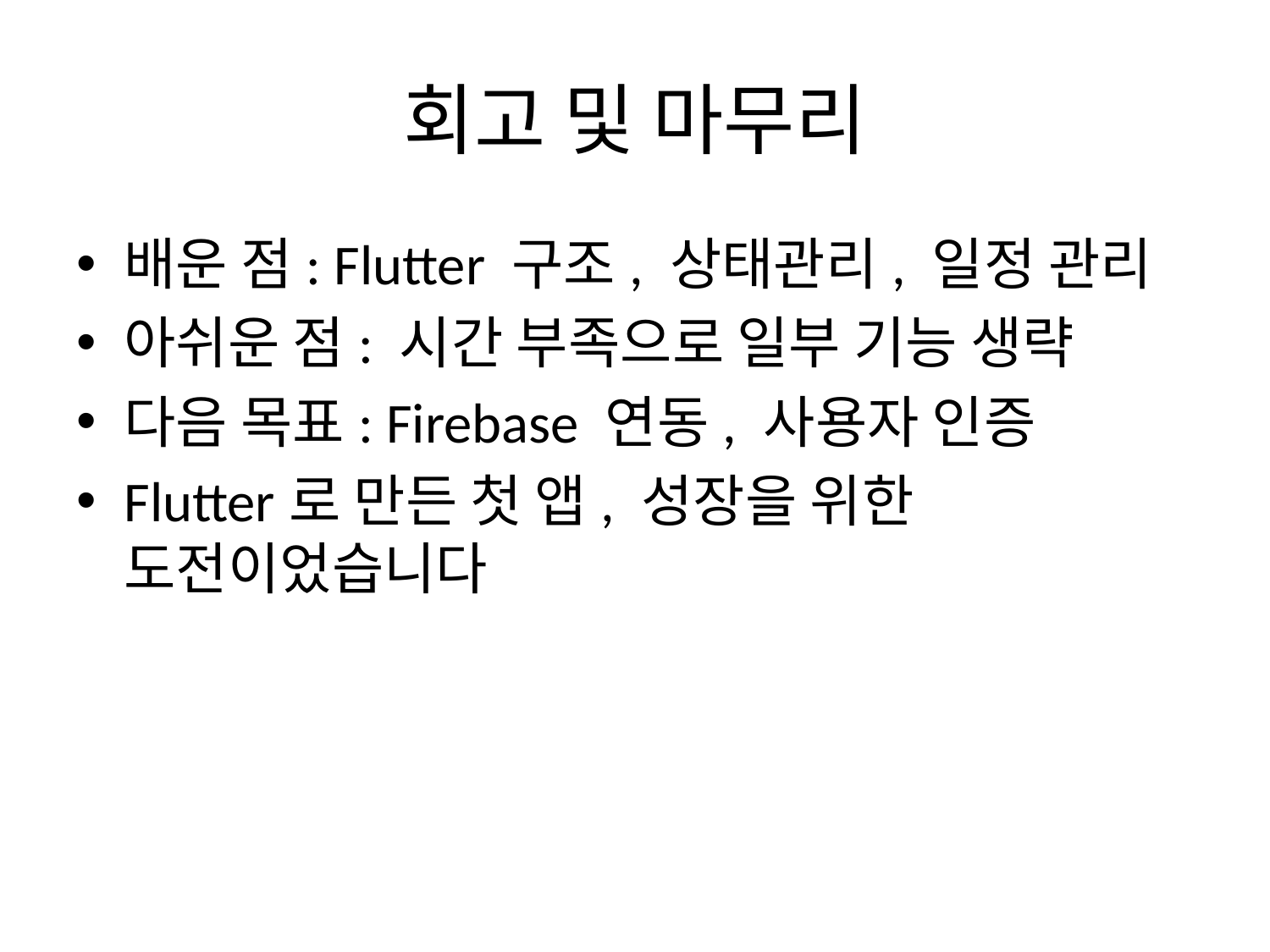

# 회고 및 마무리
배운 점: Flutter 구조, 상태관리, 일정 관리
아쉬운 점: 시간 부족으로 일부 기능 생략
다음 목표: Firebase 연동, 사용자 인증
Flutter로 만든 첫 앱, 성장을 위한 도전이었습니다